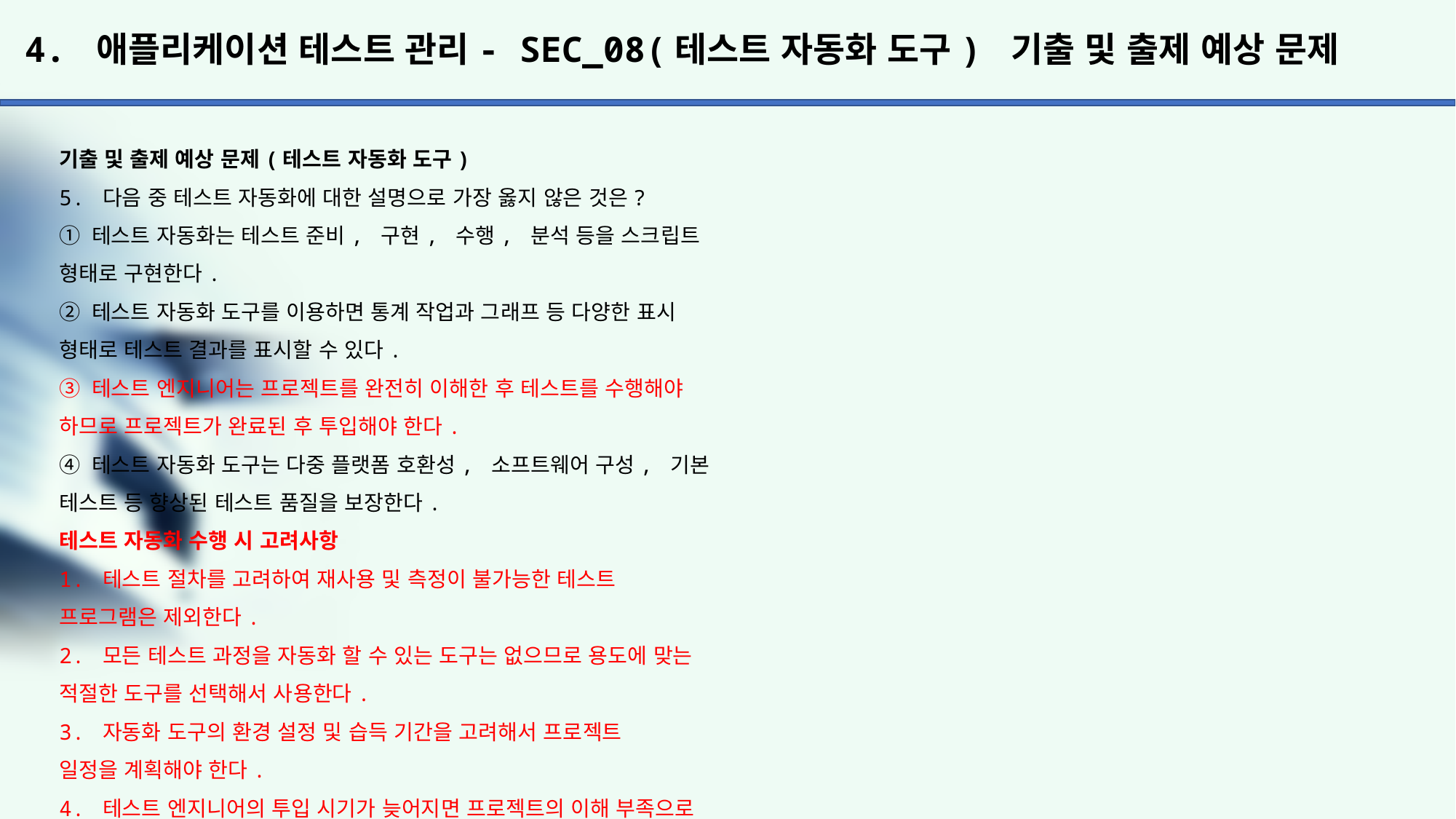

# 4. 애플리케이션 테스트 관리- SEC_08(테스트 자동화 도구) 기출 및 출제 예상 문제

기출 및 출제 예상 문제(테스트 자동화 도구)
5. 다음 중 테스트 자동화에 대한 설명으로 가장 옳지 않은 것은?
① 테스트 자동화는 테스트 준비, 구현, 수행, 분석 등을 스크립트 형태로 구현한다.
② 테스트 자동화 도구를 이용하면 통계 작업과 그래프 등 다양한 표시 형태로 테스트 결과를 표시할 수 있다.
③ 테스트 엔지니어는 프로젝트를 완전히 이해한 후 테스트를 수행해야 하므로 프로젝트가 완료된 후 투입해야 한다.
④ 테스트 자동화 도구는 다중 플랫폼 호환성, 소프트웨어 구성, 기본 테스트 등 향상된 테스트 품질을 보장한다.
테스트 자동화 수행 시 고려사항
1. 테스트 절차를 고려하여 재사용 및 측정이 불가능한 테스트
프로그램은 제외한다.
2. 모든 테스트 과정을 자동화 할 수 있는 도구는 없으므로 용도에 맞는 적절한 도구를 선택해서 사용한다.
3. 자동화 도구의 환경 설정 및 습득 기간을 고려해서 프로젝트
일정을 계획해야 한다.
4. 테스트 엔지니어의 투입 시기가 늦어지면 프로젝트의 이해 부족으로 인해 불완전한 테스트를 초래할 수 있으므로 반드시  프로젝트 초기에 테스트 엔지니어의 투입 시기를 계획해야 한다.